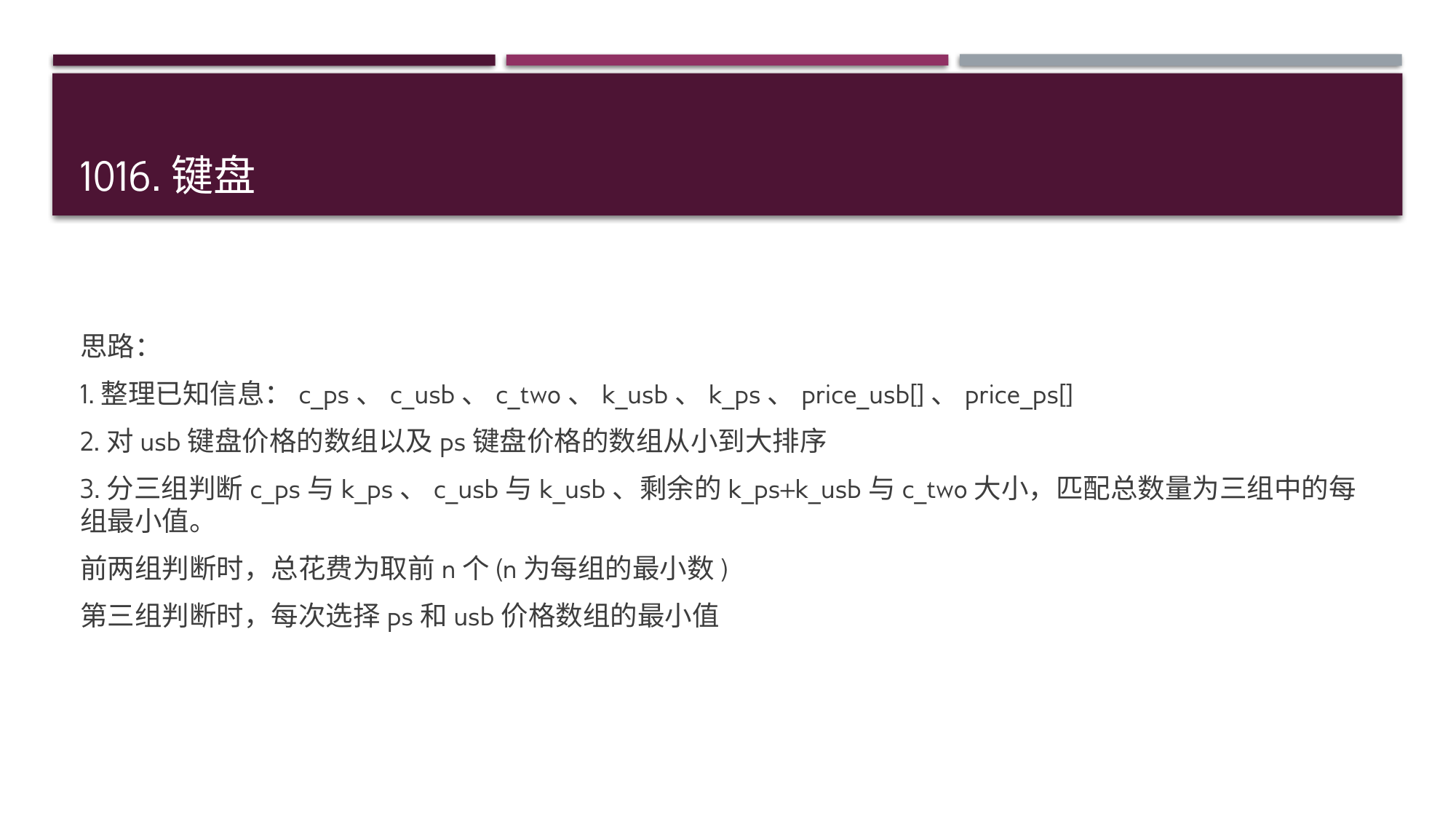

# 1016.键盘
思路：
1.整理已知信息：c_ps、c_usb、c_two、k_usb、k_ps、price_usb[]、price_ps[]
2.对usb键盘价格的数组以及ps键盘价格的数组从小到大排序
3.分三组判断c_ps与k_ps、c_usb与k_usb、剩余的k_ps+k_usb与c_two大小，匹配总数量为三组中的每组最小值。
前两组判断时，总花费为取前n个(n为每组的最小数)
第三组判断时，每次选择ps和usb价格数组的最小值